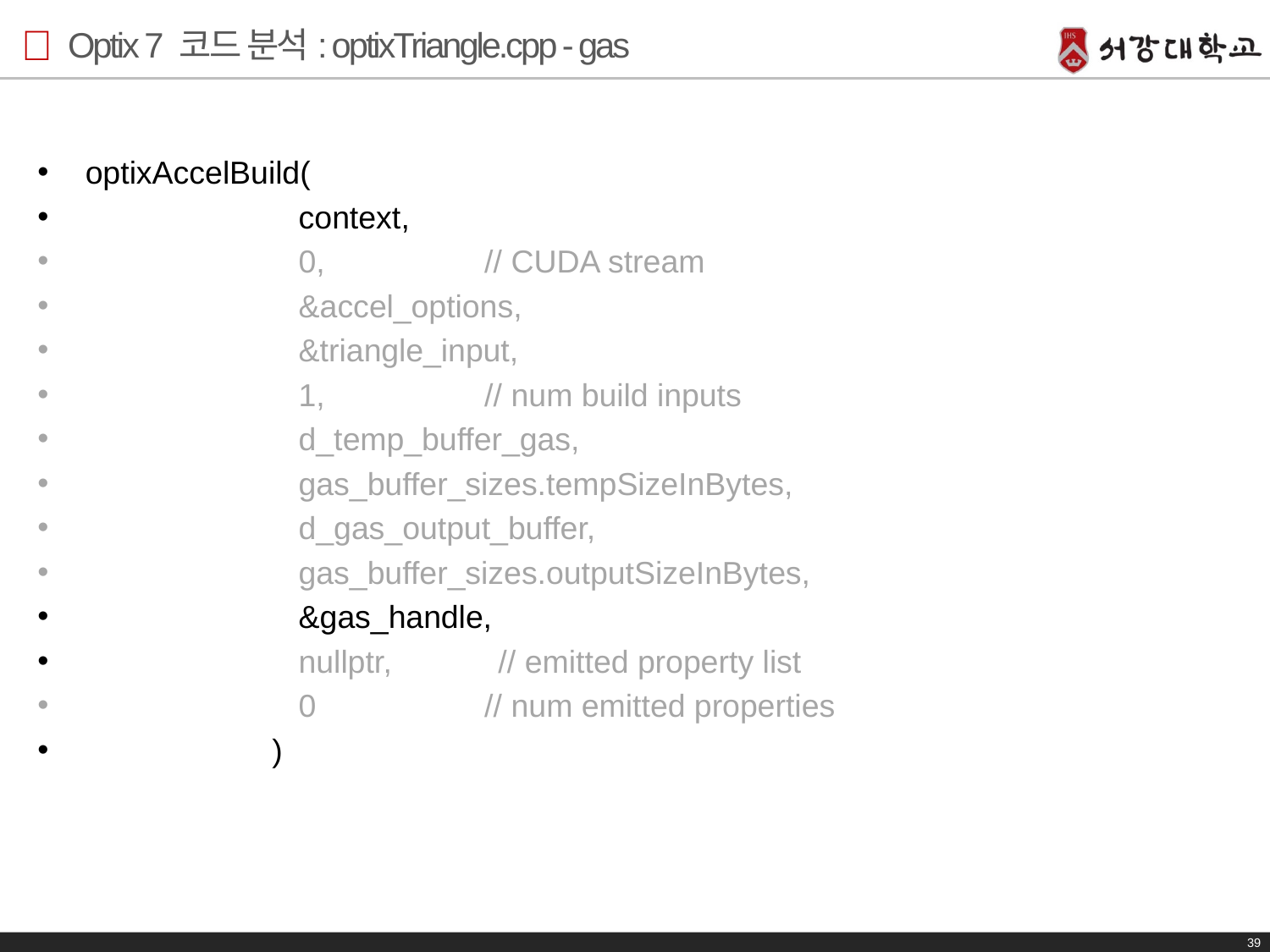

# Optix 7 코드 분석: optixTriangle.cpp - gas
optixAccelBuild(
                        context,
                        0,                  // CUDA stream
                        &accel_options,
                        &triangle_input,
                        1,                  // num build inputs
                        d_temp_buffer_gas,
                        gas_buffer_sizes.tempSizeInBytes,
                        d_gas_output_buffer,
                        gas_buffer_sizes.outputSizeInBytes,
                        &gas_handle,
                        nullptr,            // emitted property list
                        0                   // num emitted properties
                     )
39